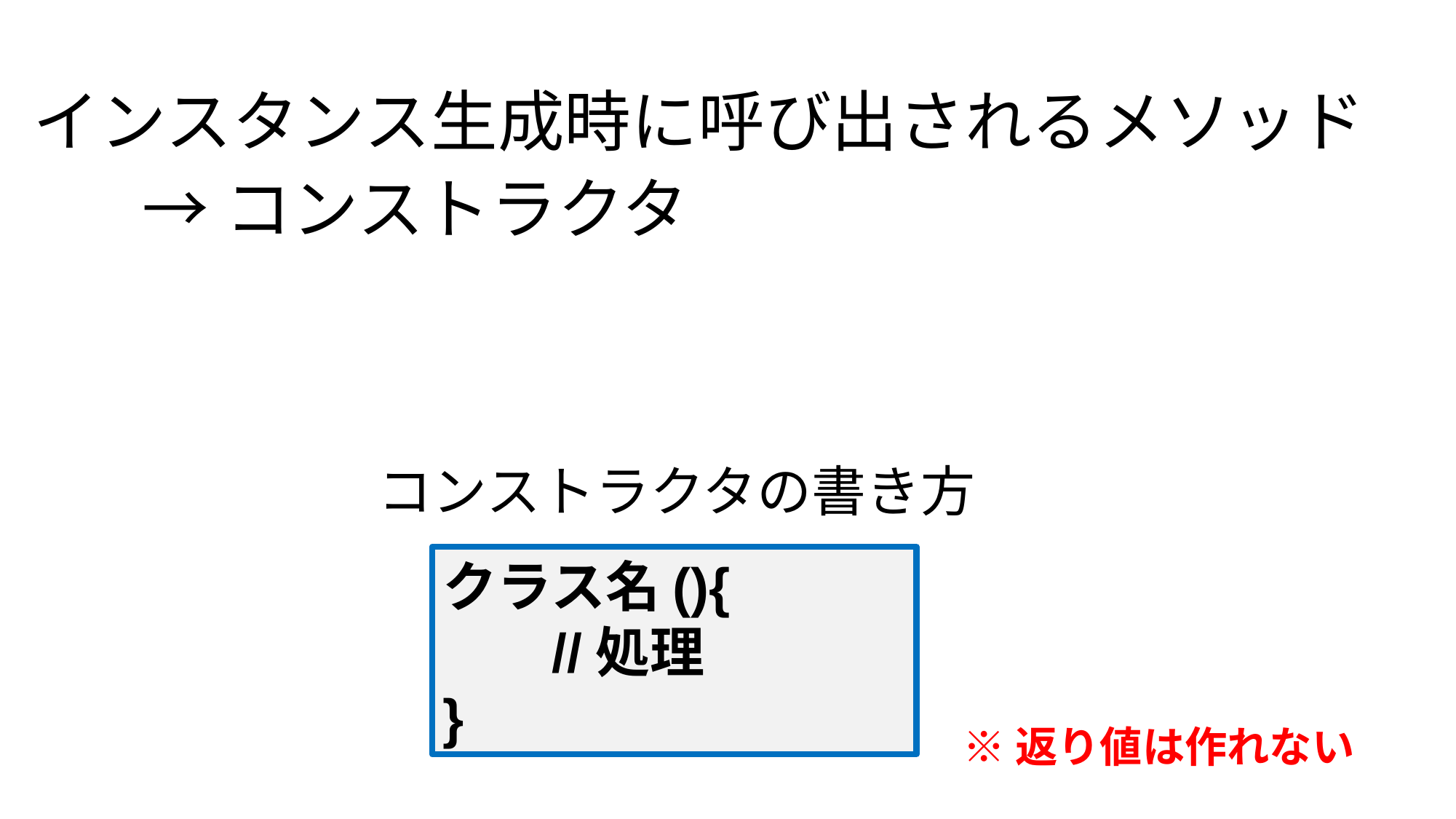

インスタンス生成時に呼び出されるメソッド
	→コンストラクタ
コンストラクタの書き方
クラス名(){
  	//処理
}
※返り値は作れない